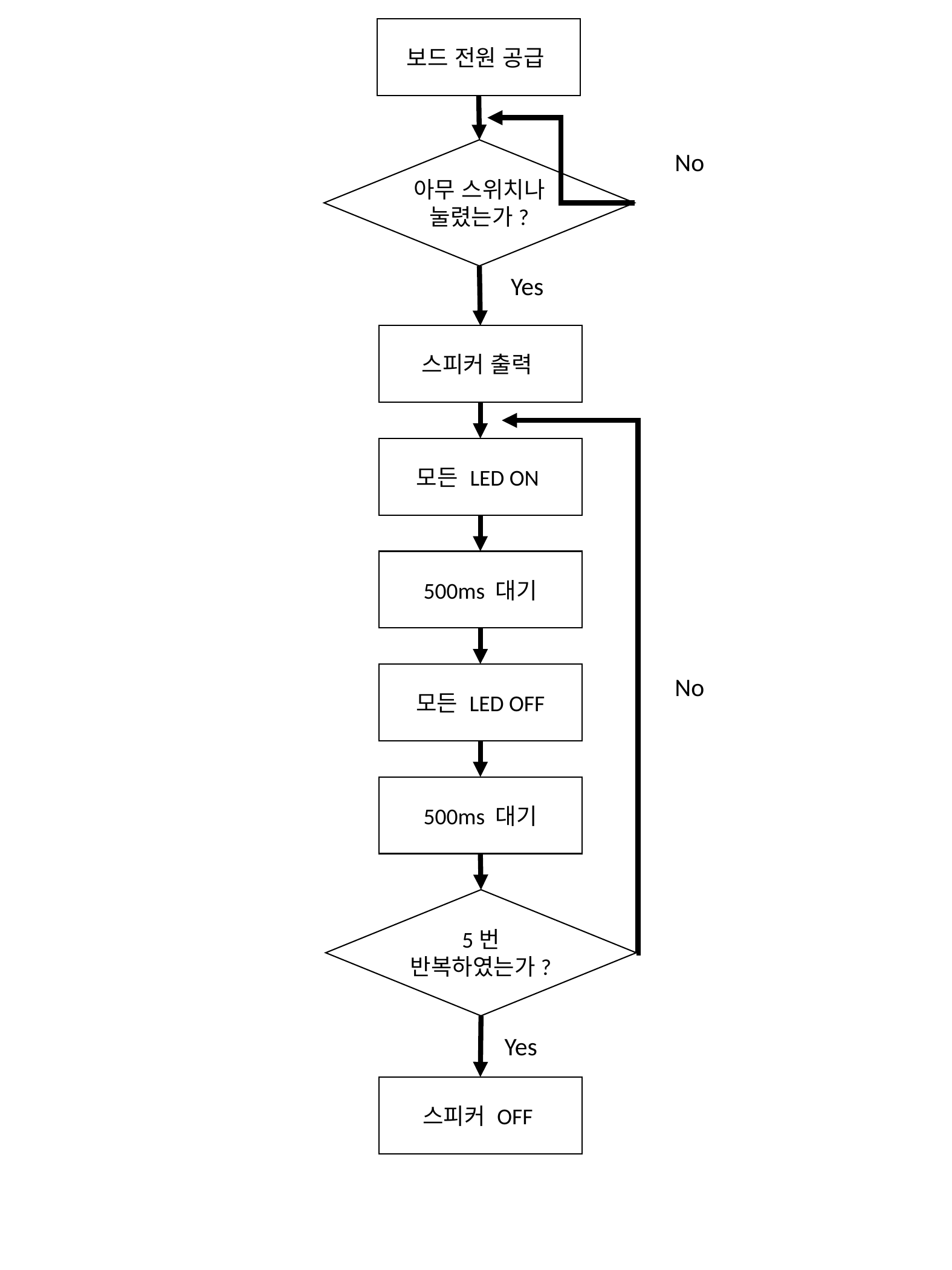

보드 전원 공급
아무 스위치나 눌렸는가?
No
Yes
스피커 출력
모든 LED ON
500ms 대기
모든 LED OFF
No
500ms 대기
5번 반복하였는가?
Yes
스피커 OFF